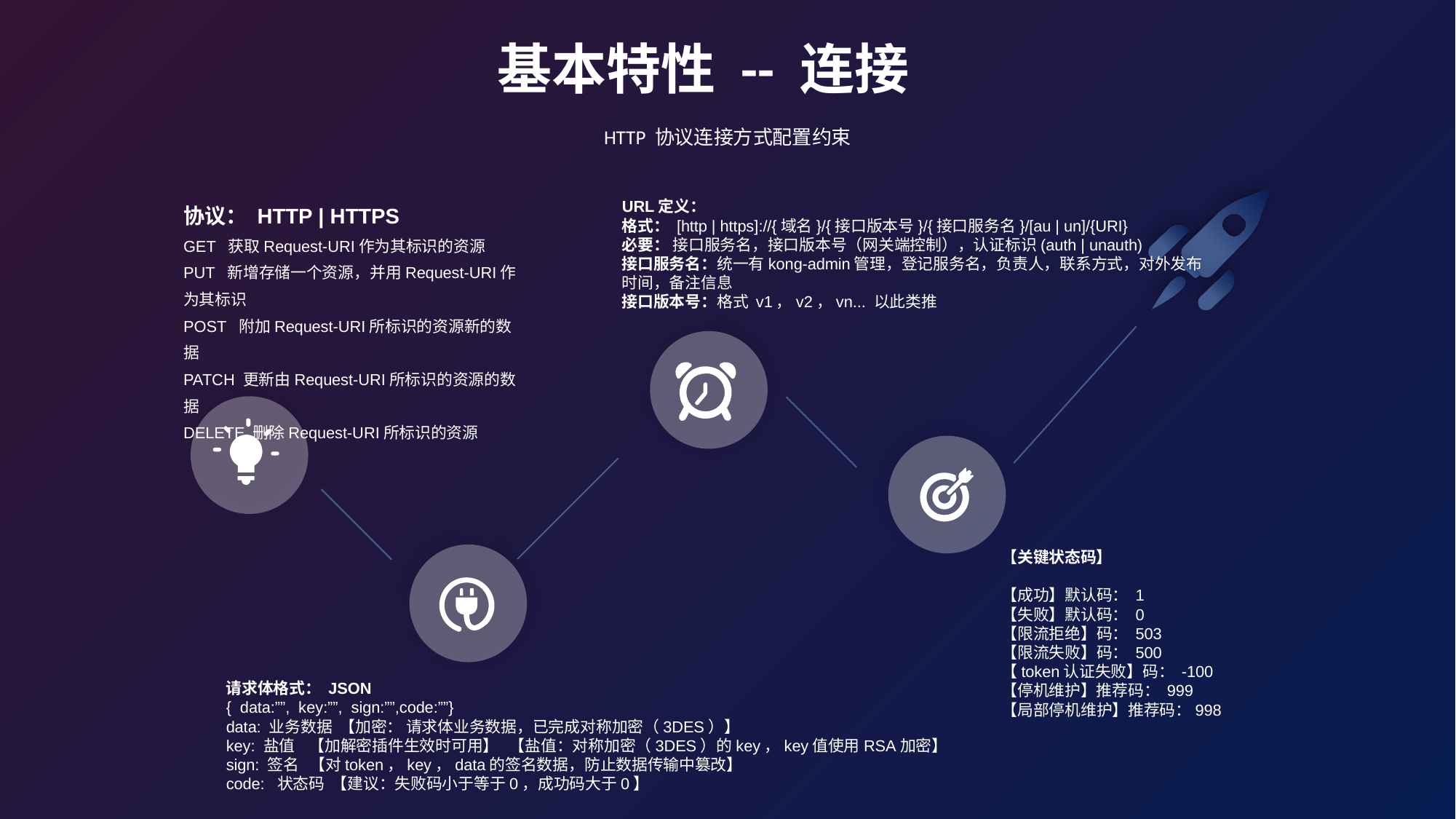

基本特性 -- 连接
HTTP 协议连接方式配置约束
协议： HTTP | HTTPS
GET  获取Request-URI作为其标识的资源
PUT  新增存储一个资源，并用Request-URI作为其标识
POST  附加Request-URI所标识的资源新的数据
PATCH 更新由Request-URI所标识的资源的数据
DELETE 删除Request-URI所标识的资源
URL定义：
格式： [http | https]://{域名}/{接口版本号}/{接口服务名}/[au | un]/{URI}
必要： 接口服务名，接口版本号（网关端控制），认证标识(auth | unauth)
接口服务名：统一有kong-admin管理，登记服务名，负责人，联系方式，对外发布时间，备注信息
接口版本号：格式 v1，v2，vn... 以此类推

【关键状态码】

【成功】默认码： 1
【失败】默认码： 0
【限流拒绝】码： 503
【限流失败】码： 500
【token认证失败】码： -100
【停机维护】推荐码： 999
【局部停机维护】推荐码：998

请求体格式： JSON
{  data:””,  key:””,  sign:””,code:””}
data: 业务数据  【加密： 请求体业务数据，已完成对称加密（3DES）】
key: 盐值    【加解密插件生效时可用】   【盐值：对称加密（3DES）的key，key值使用RSA加密】
sign: 签名   【对token，key，data的签名数据，防止数据传输中篡改】
code:  状态码  【建议：失败码小于等于0，成功码大于0】